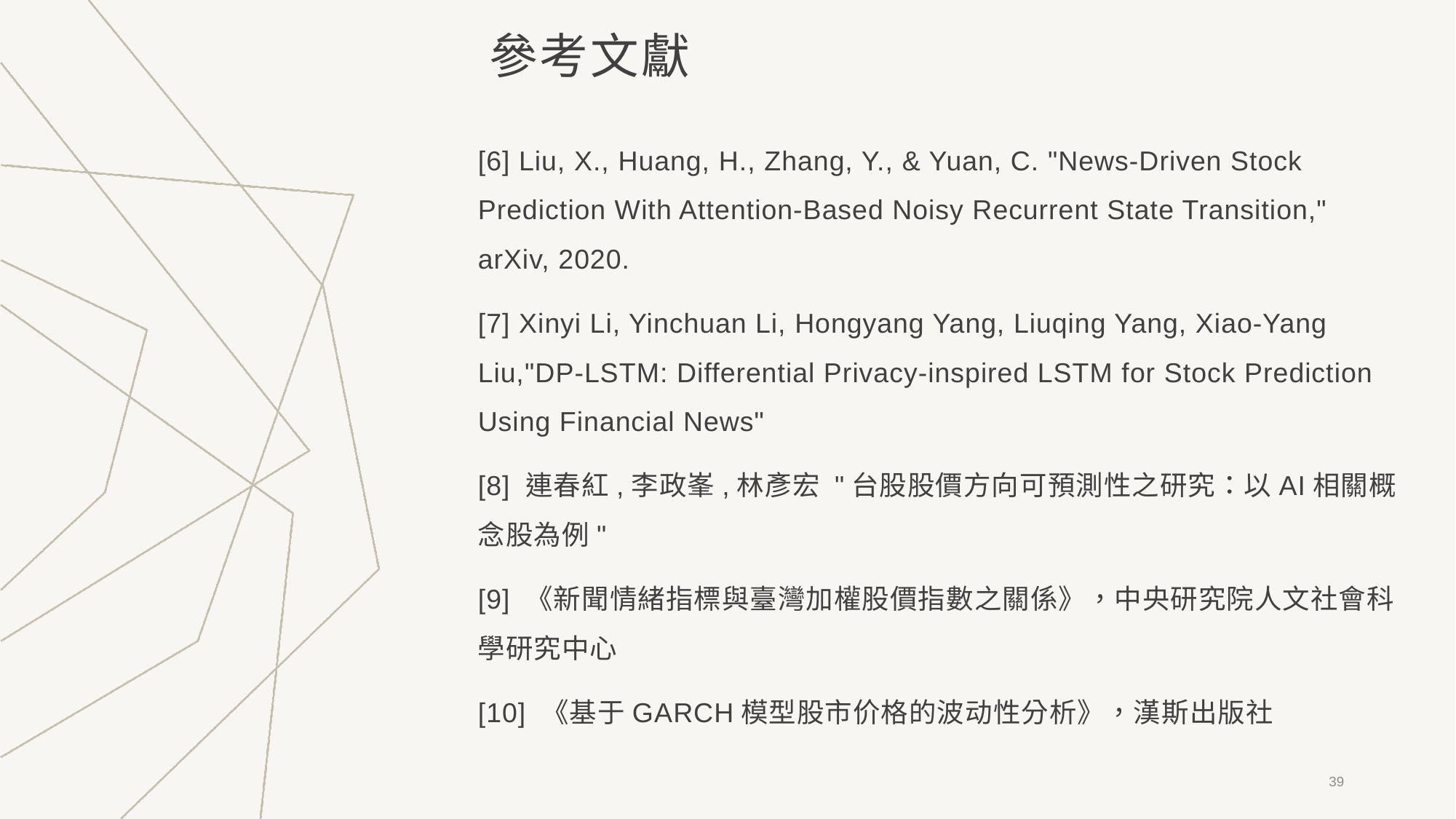

# 參考文獻
[6] Liu, X., Huang, H., Zhang, Y., & Yuan, C. "News-Driven Stock Prediction With Attention-Based Noisy Recurrent State Transition," arXiv, 2020.
[7] Xinyi Li, Yinchuan Li, Hongyang Yang, Liuqing Yang, Xiao-Yang Liu,"DP-LSTM: Differential Privacy-inspired LSTM for Stock Prediction Using Financial News"
[8] 連春紅,李政峯,林彥宏 "台股股價方向可預測性之研究：以AI相關概念股為例"
[9] 《新聞情緒指標與臺灣加權股價指數之關係》，中央研究院人文社會科學研究中心
[10] 《基于GARCH模型股市价格的波动性分析》，漢斯出版社
39